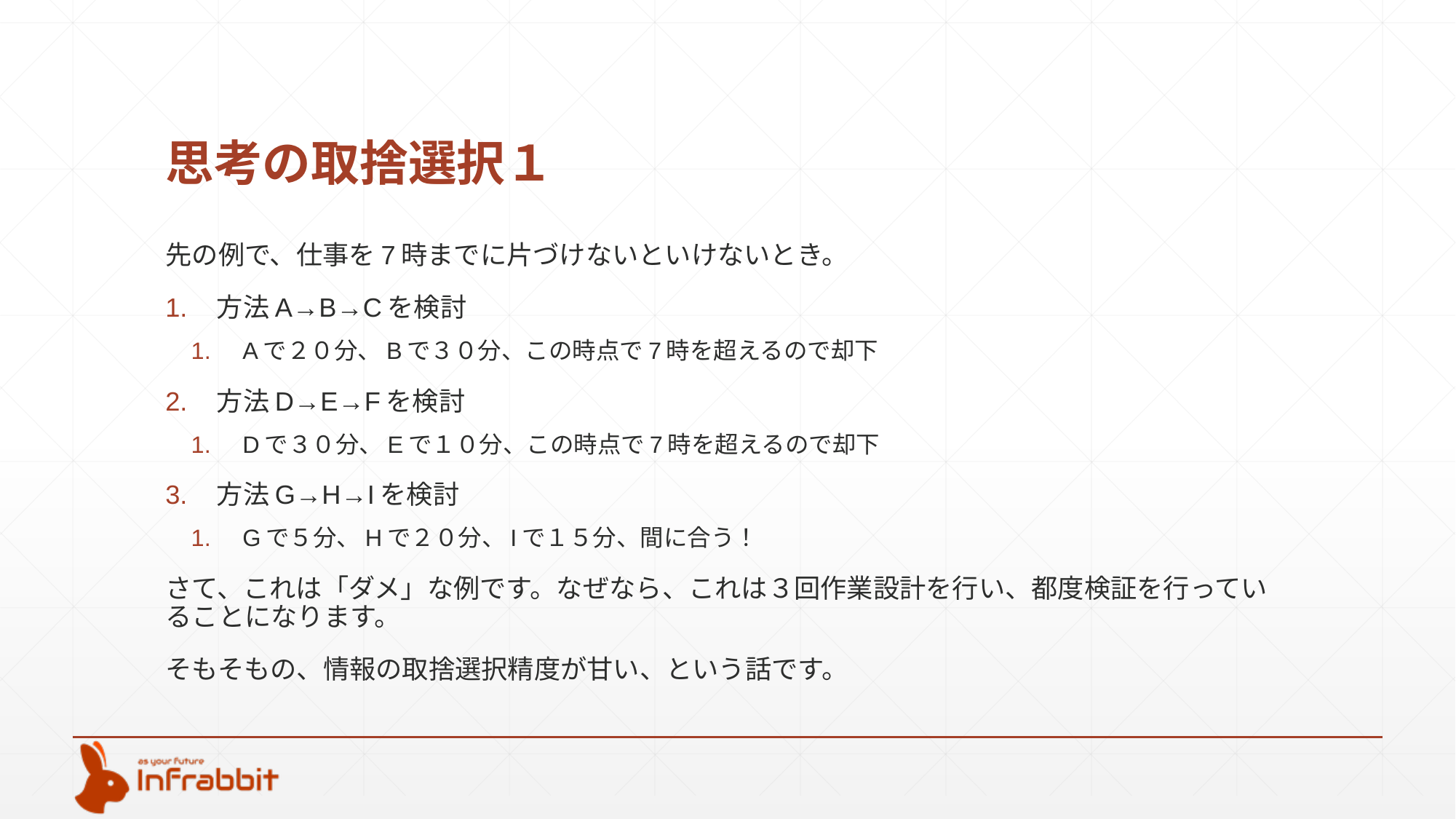

# 思考の取捨選択１
先の例で、仕事を7時までに片づけないといけないとき。
方法A→B→Cを検討
Aで２０分、Bで３０分、この時点で7時を超えるので却下
方法D→E→Fを検討
Dで３０分、Eで１０分、この時点で7時を超えるので却下
方法G→H→Iを検討
Gで５分、Hで２０分、Iで１５分、間に合う！
さて、これは「ダメ」な例です。なぜなら、これは３回作業設計を行い、都度検証を行っていることになります。
そもそもの、情報の取捨選択精度が甘い、という話です。